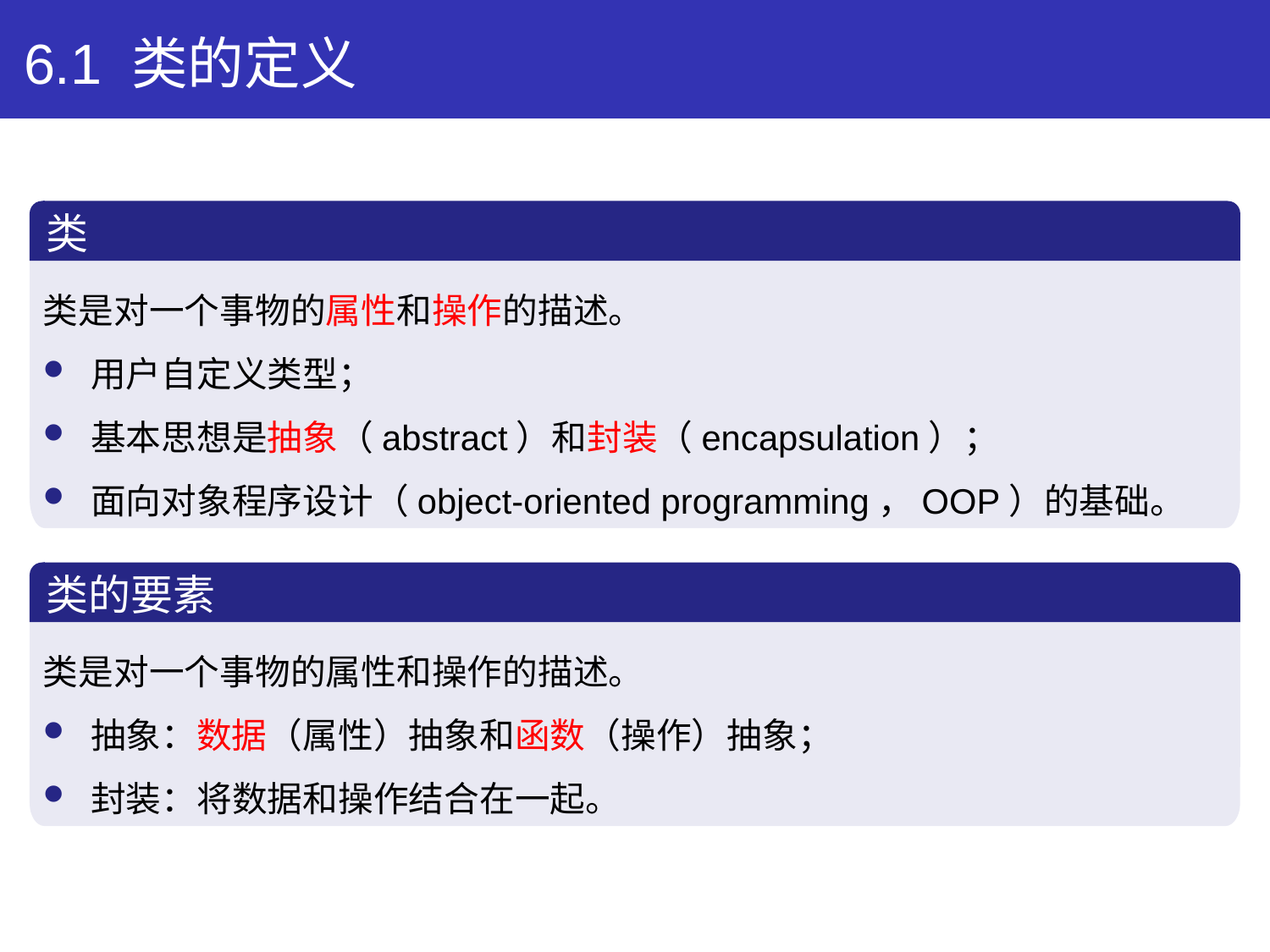

6.1 类的定义
类
类是对一个事物的属性和操作的描述。
用户自定义类型；
基本思想是抽象（abstract）和封装（encapsulation）；
面向对象程序设计（object-oriented programming，OOP）的基础。
类的要素
类是对一个事物的属性和操作的描述。
抽象：数据（属性）抽象和函数（操作）抽象；
封装：将数据和操作结合在一起。
4